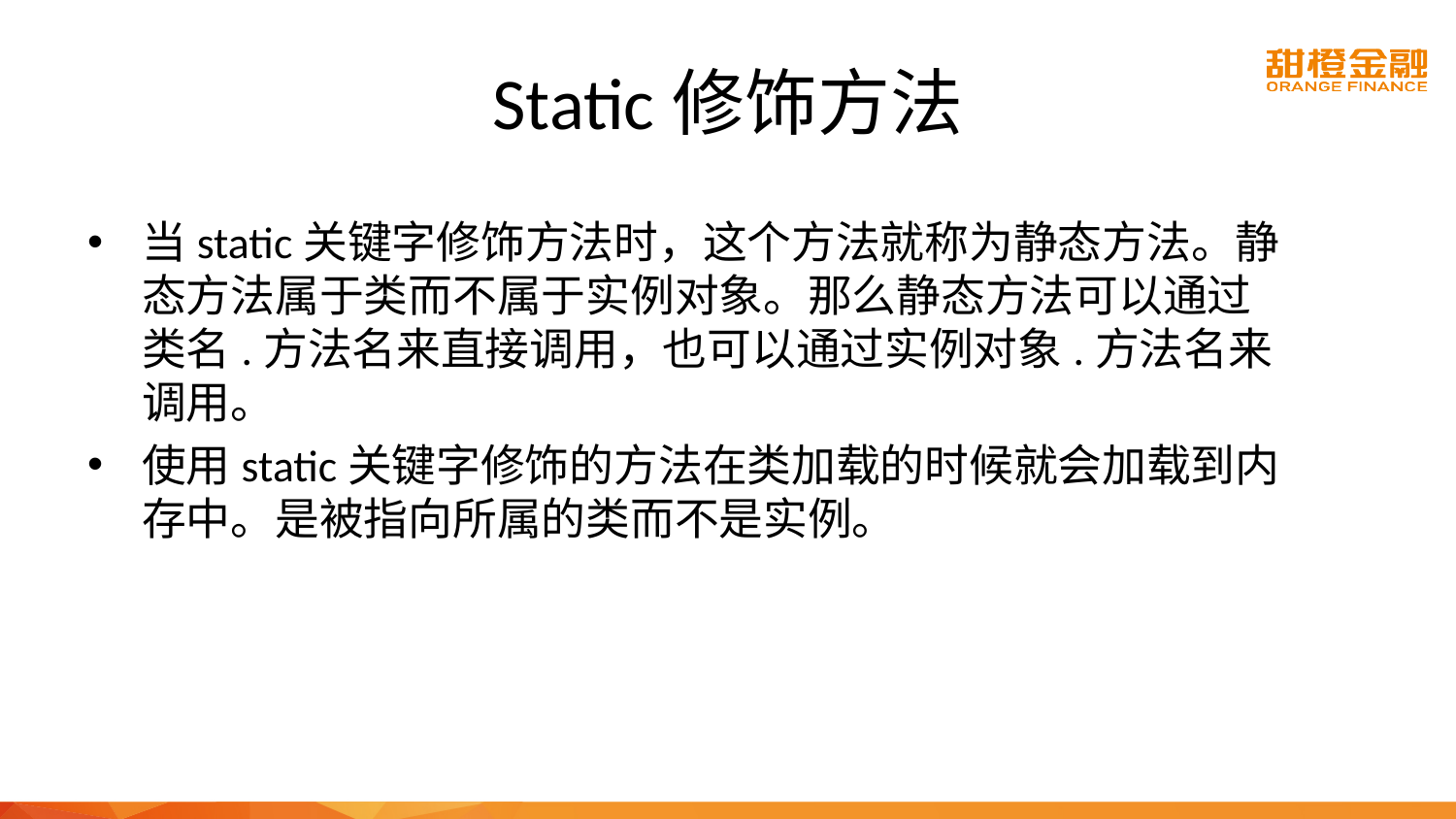

# Static修饰方法
当static关键字修饰方法时，这个方法就称为静态方法。静态方法属于类而不属于实例对象。那么静态方法可以通过类名.方法名来直接调用，也可以通过实例对象.方法名来调用。
使用static关键字修饰的方法在类加载的时候就会加载到内存中。是被指向所属的类而不是实例。